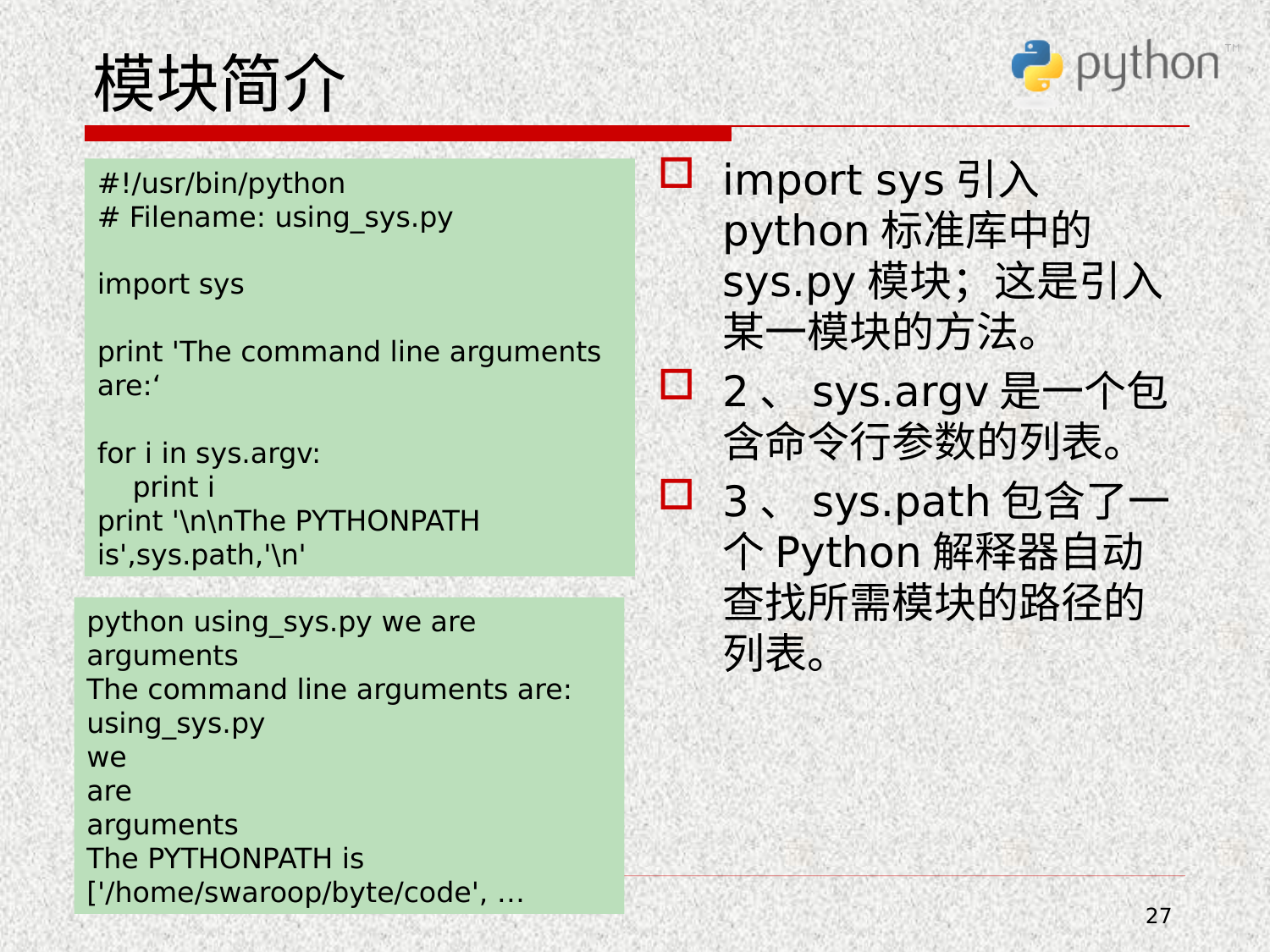

# 模块简介

import sys引入python标准库中的sys.py模块；这是引入某一模块的方法。
2、sys.argv是一个包含命令行参数的列表。
3、sys.path包含了一个Python解释器自动查找所需模块的路径的列表。

#!/usr/bin/python
# Filename: using_sys.py
import sys

print 'The command line arguments are:‘

for i in sys.argv:
    print i
print '\n\nThe PYTHONPATH is',sys.path,'\n'
python using_sys.py we are arguments
The command line arguments are:
using_sys.py
we
are
arguments
The PYTHONPATH is ['/home/swaroop/byte/code', …
27